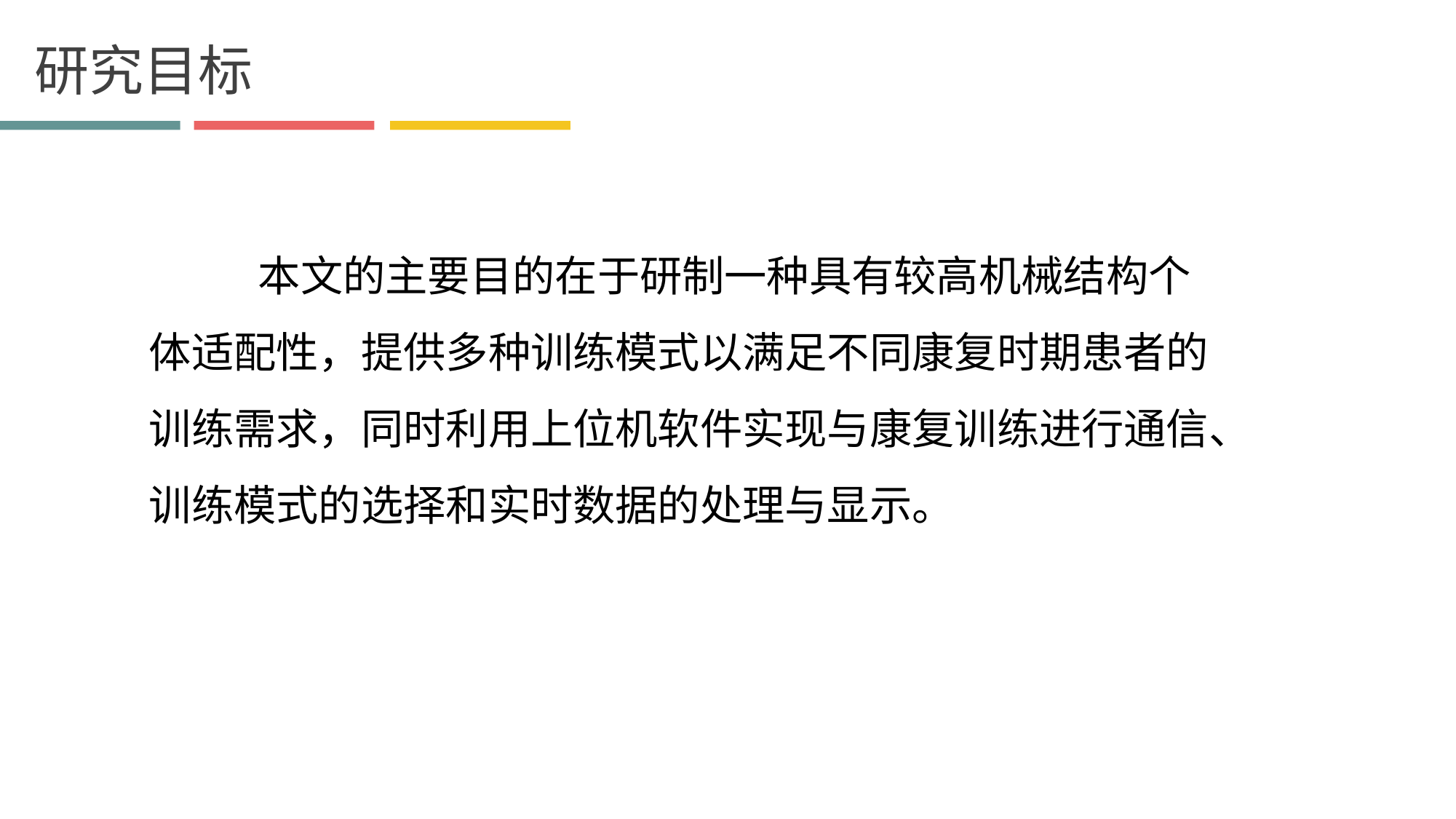

研究目标

	本文的主要目的在于研制一种具有较高机械结构个体适配性，提供多种训练模式以满足不同康复时期患者的训练需求，同时利用上位机软件实现与康复训练进行通信、训练模式的选择和实时数据的处理与显示。